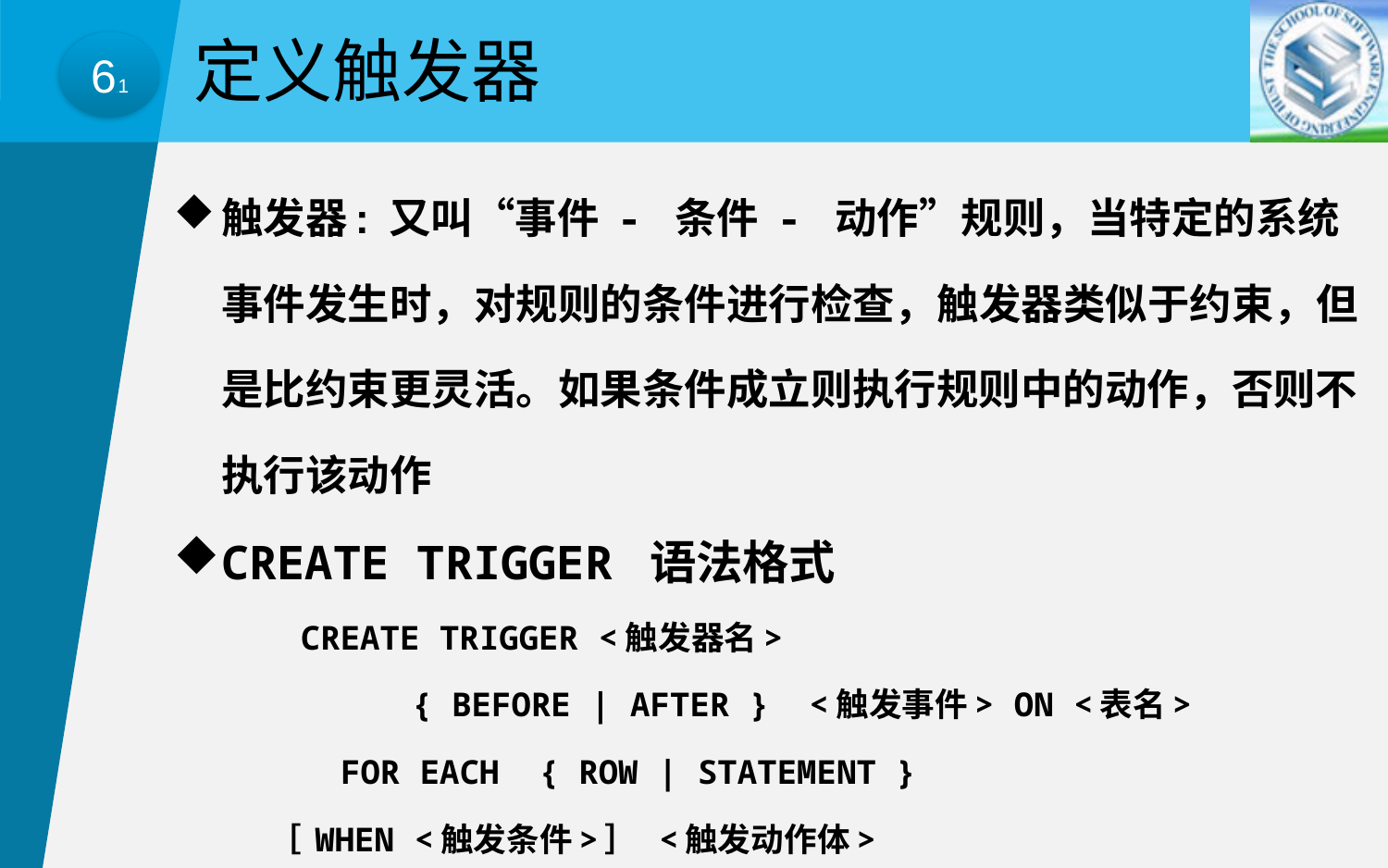

定义触发器
6.1
触发器: 又叫“事件 - 条件 - 动作”规则，当特定的系统事件发生时，对规则的条件进行检查，触发器类似于约束，但是比约束更灵活。如果条件成立则执行规则中的动作，否则不执行该动作
CREATE TRIGGER 语法格式
	    CREATE TRIGGER <触发器名>
            { BEFORE | AFTER }  <触发事件> ON <表名>
		      FOR EACH  { ROW | STATEMENT }
            ［ WHEN <触发条件>］  <触发动作体>